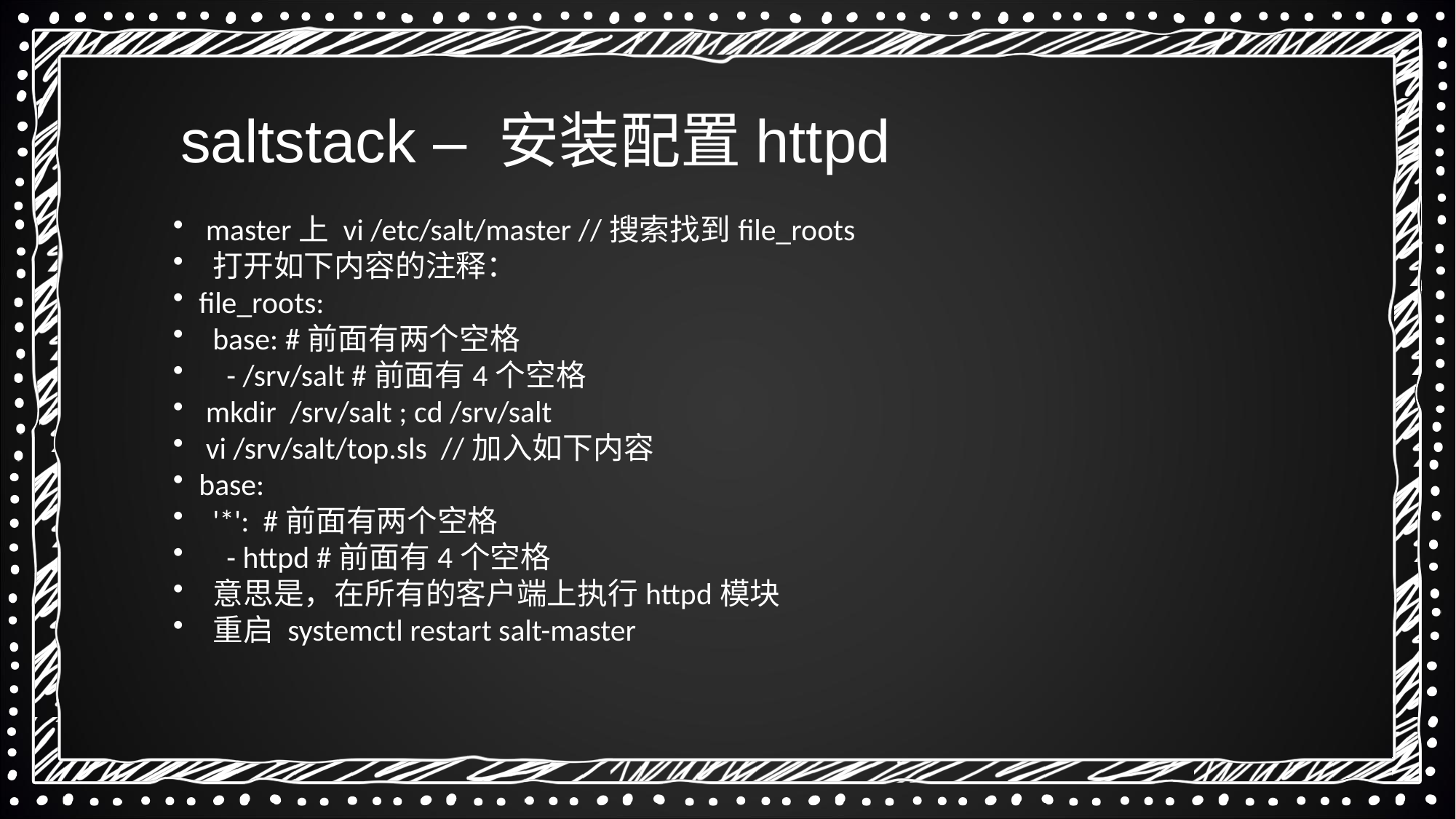

saltstack – 安装配置httpd
 master上 vi /etc/salt/master //搜索找到file_roots
 打开如下内容的注释：
file_roots:
  base: #前面有两个空格
    - /srv/salt #前面有4个空格
 mkdir  /srv/salt ; cd /srv/salt
 vi /srv/salt/top.sls  //加入如下内容
base:
  '*':  #前面有两个空格
    - httpd #前面有4个空格
 意思是，在所有的客户端上执行httpd模块
 重启 systemctl restart salt-master